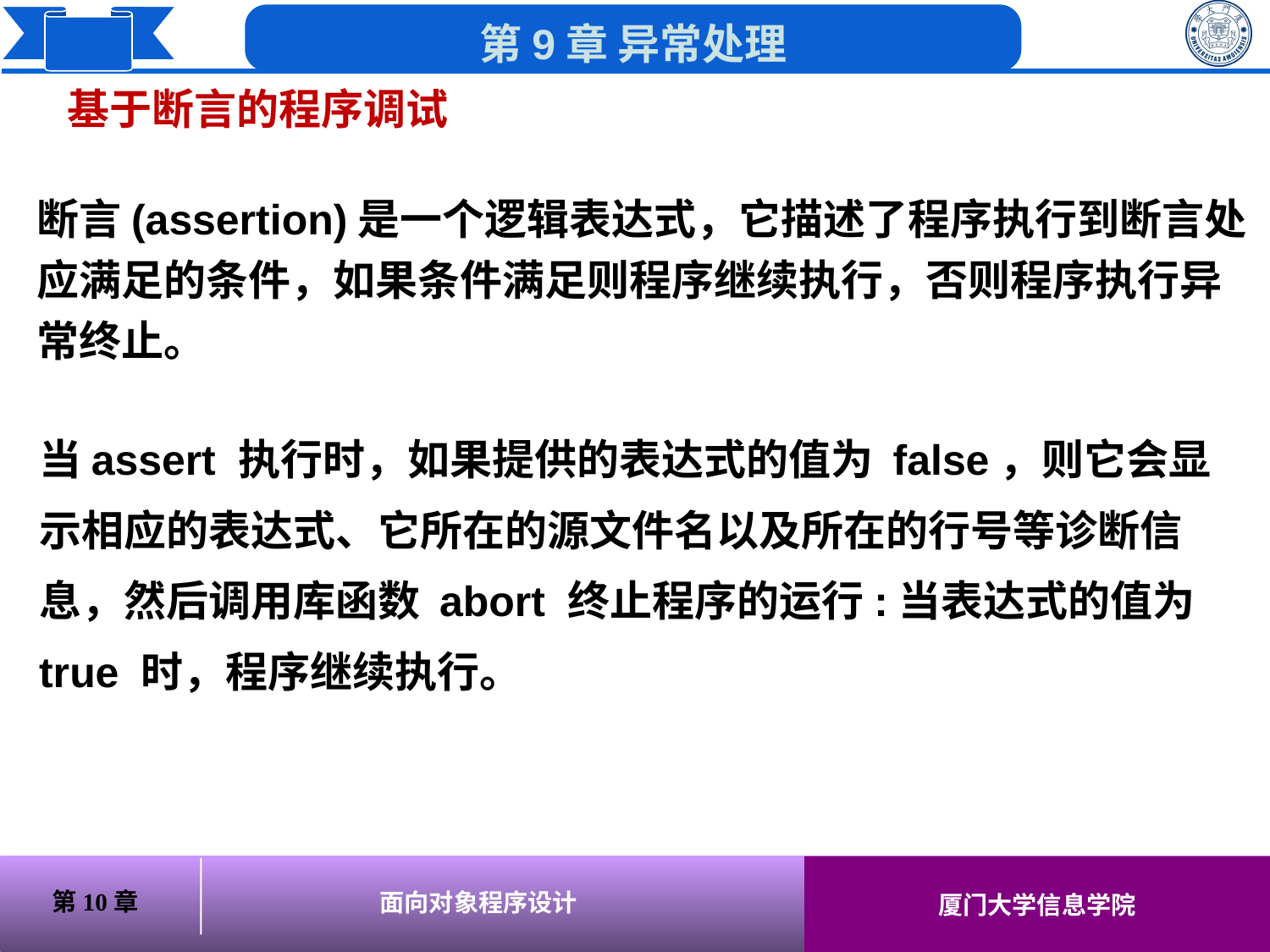

基于断言的程序调试
断言(assertion)是一个逻辑表达式，它描述了程序执行到断言处应满足的条件，如果条件满足则程序继续执行，否则程序执行异常终止。
当assert 执行时，如果提供的表达式的值为 false，则它会显示相应的表达式、它所在的源文件名以及所在的行号等诊断信息，然后调用库函数 abort 终止程序的运行:当表达式的值为true 时，程序继续执行。
18